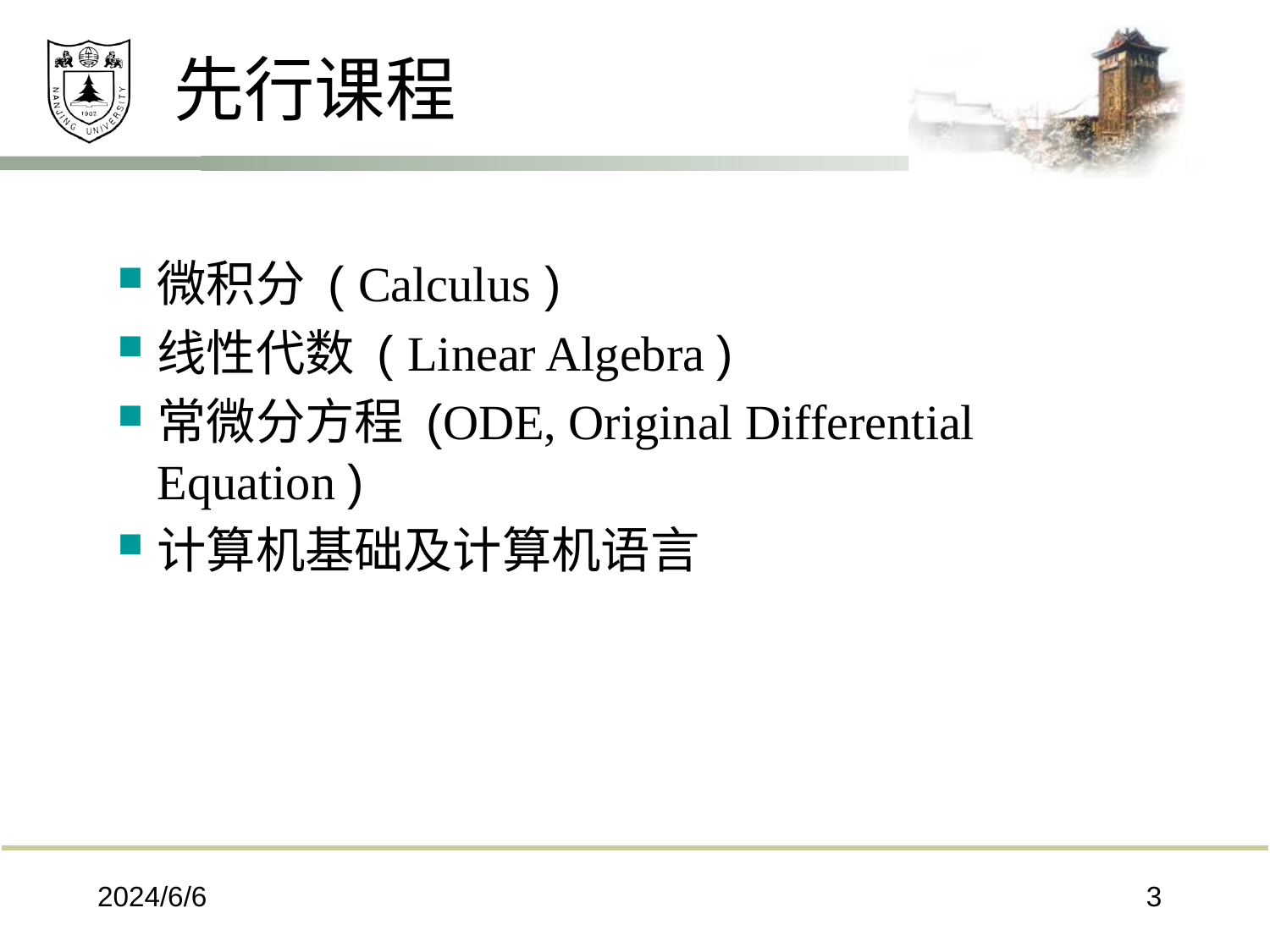

先行课程
微积分 ( Calculus )
线性代数 ( Linear Algebra )
常微分方程 (ODE, Original Differential Equation )
计算机基础及计算机语言
2024/6/6
3